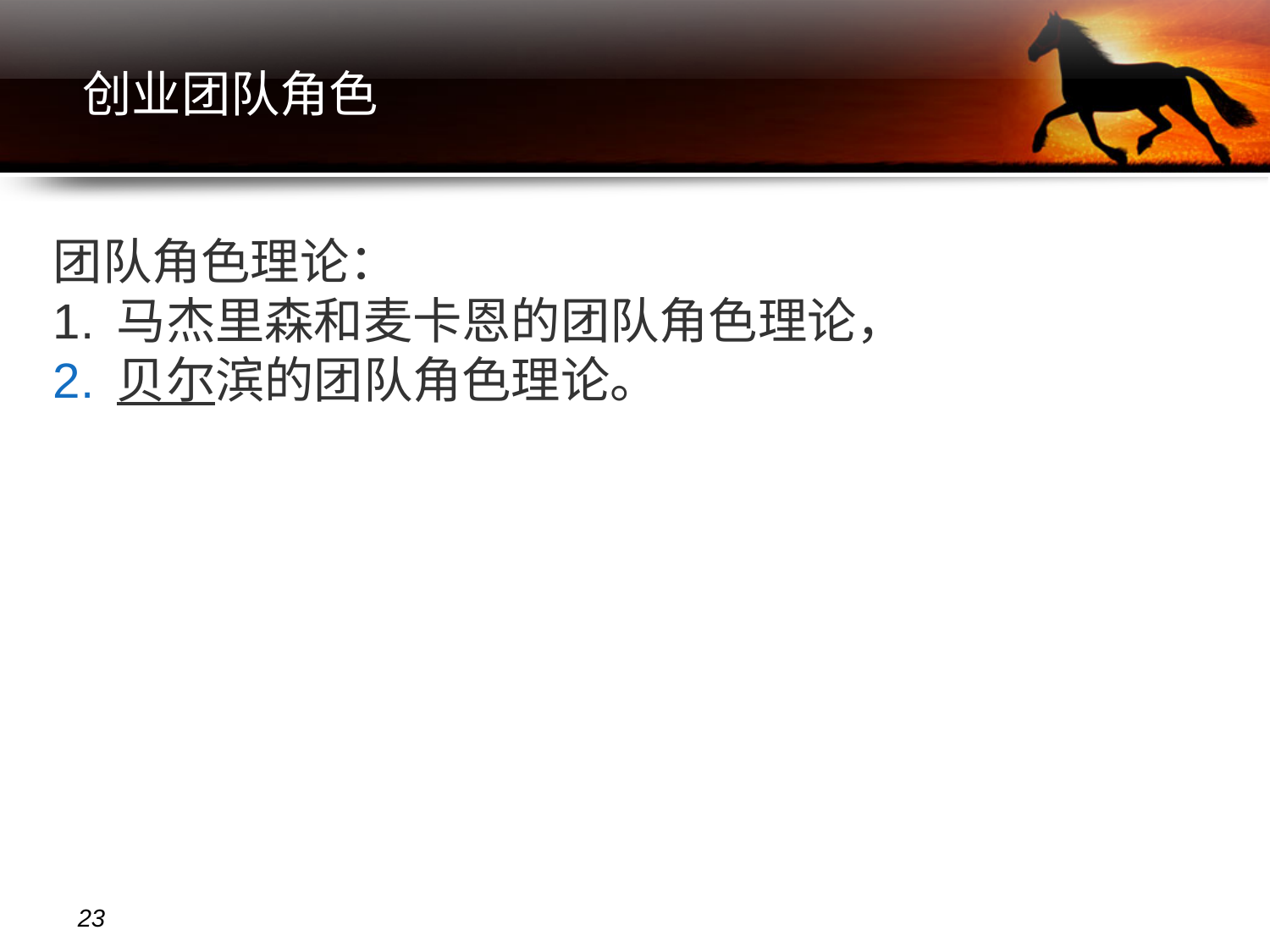

创业团队角色
团队角色理论：
马杰里森和麦卡恩的团队角色理论，
贝尔滨的团队角色理论。
23